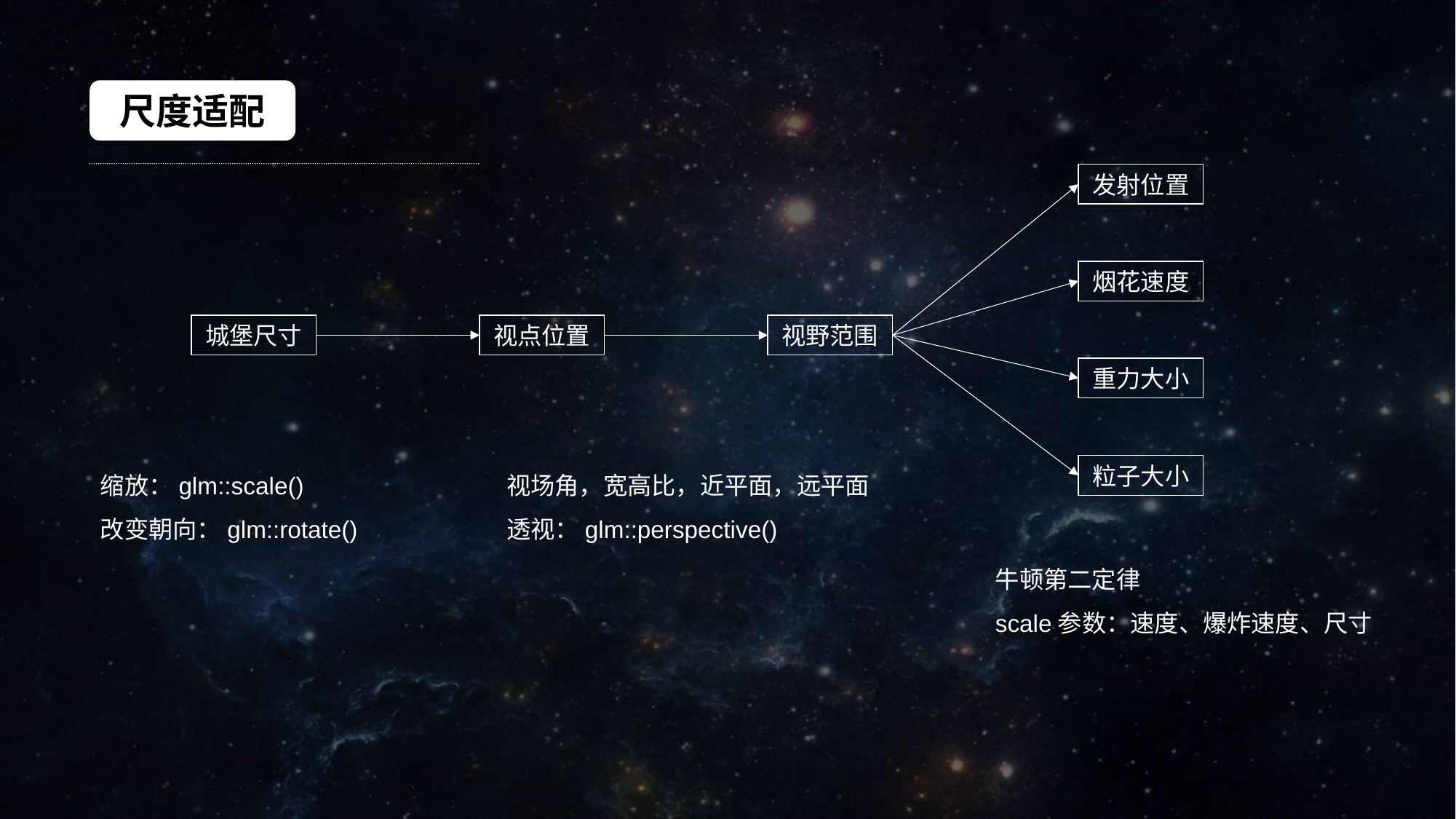

尺度适配

发射位置
烟花速度
城堡尺寸
视点位置
视野范围
重力大小
缩放：glm::scale()
改变朝向：glm::rotate()
视场角，宽高比，近平面，远平面
透视：glm::perspective()
粒子大小
牛顿第二定律
scale参数：速度、爆炸速度、尺寸